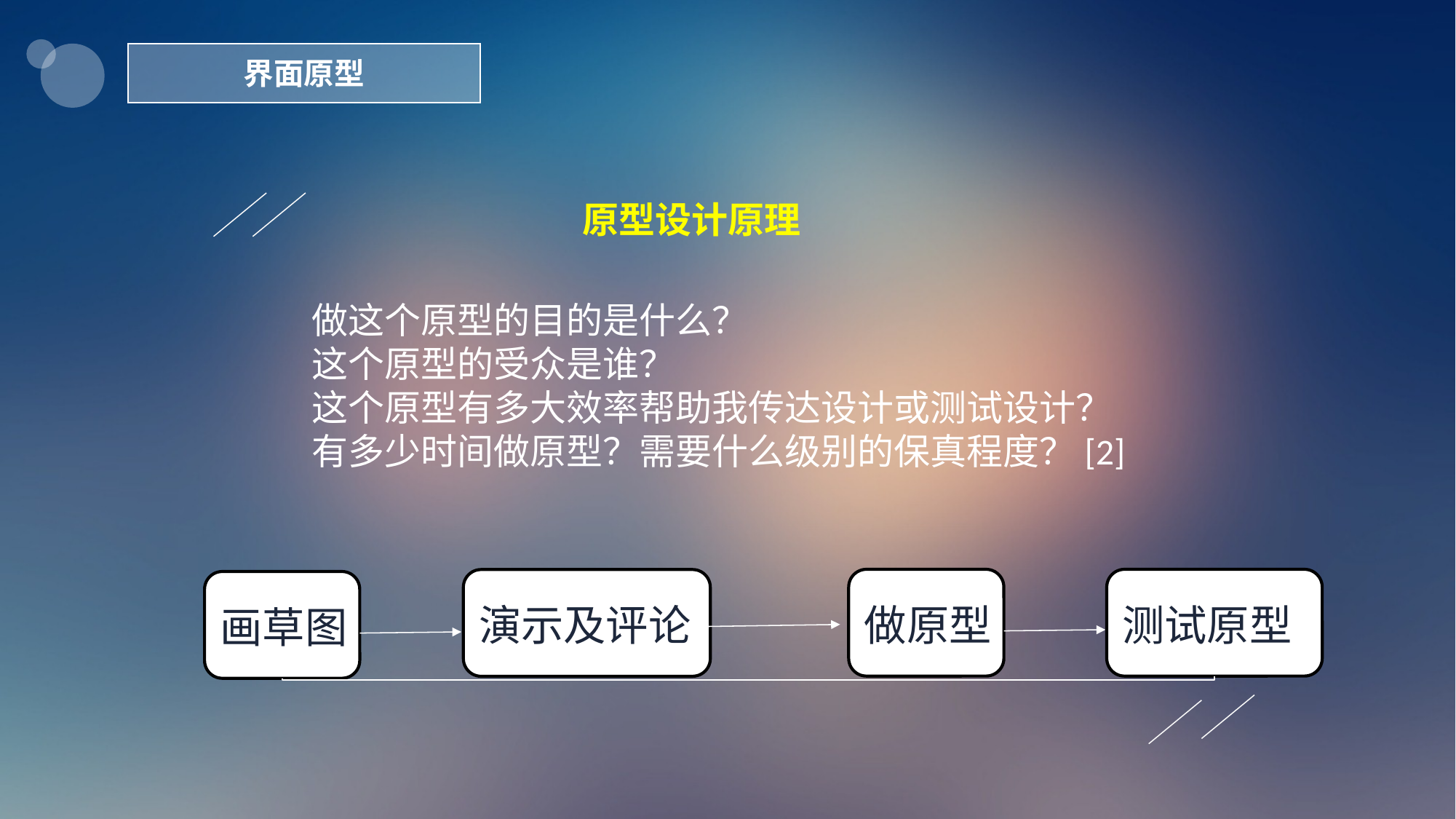

界面原型
原型设计原理

做这个原型的目的是什么？
这个原型的受众是谁？
这个原型有多大效率帮助我传达设计或测试设计？
有多少时间做原型？需要什么级别的保真程度？[2]

做原型
测试原型
演示及评论
画草图